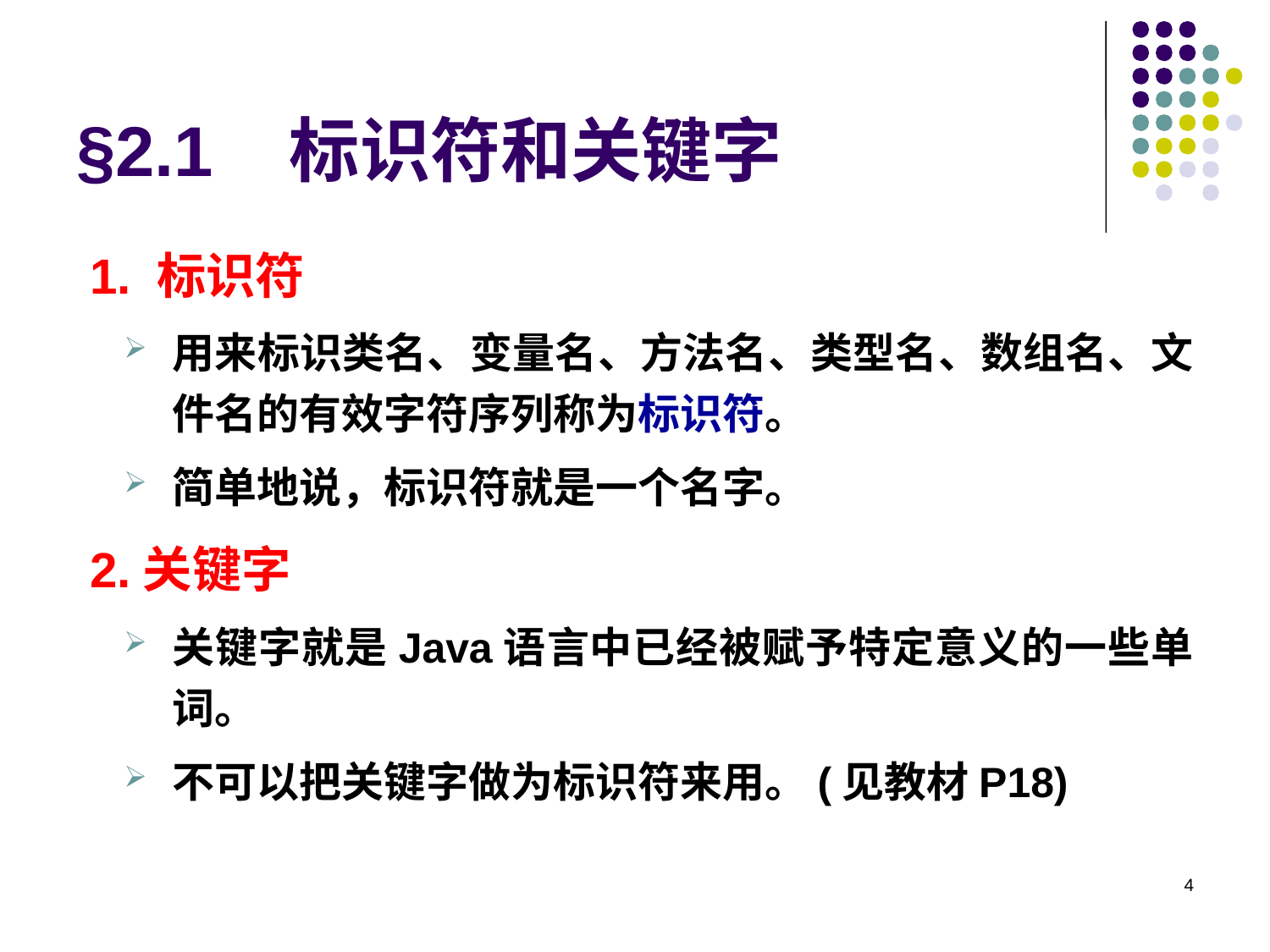

# §2.1   标识符和关键字
 1. 标识符
用来标识类名、变量名、方法名、类型名、数组名、文件名的有效字符序列称为标识符。
简单地说，标识符就是一个名字。
 2.关键字
关键字就是Java语言中已经被赋予特定意义的一些单词。
不可以把关键字做为标识符来用。(见教材P18)

4